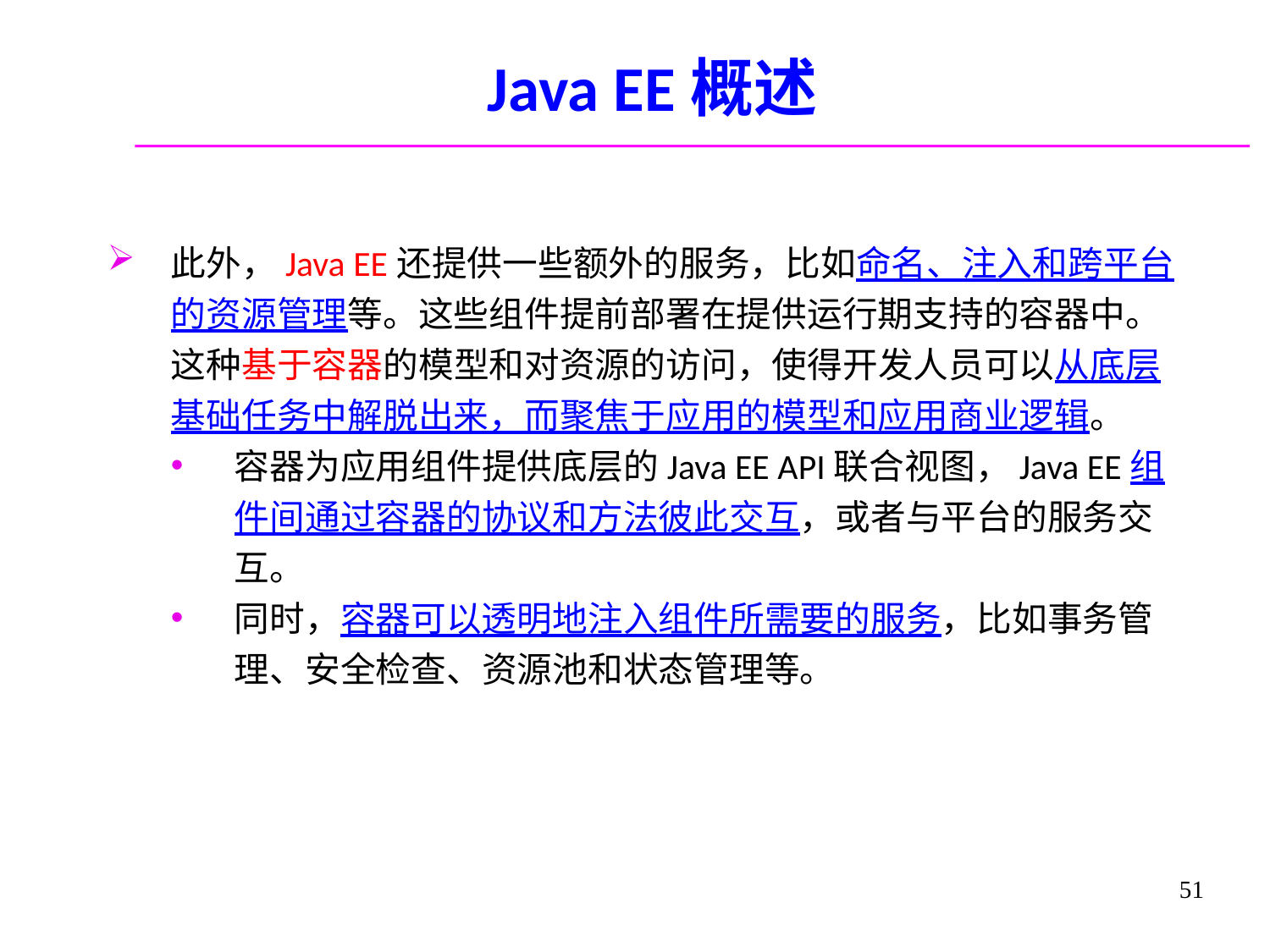

# Java EE概述
此外，Java EE还提供一些额外的服务，比如命名、注入和跨平台的资源管理等。这些组件提前部署在提供运行期支持的容器中。这种基于容器的模型和对资源的访问，使得开发人员可以从底层基础任务中解脱出来，而聚焦于应用的模型和应用商业逻辑。
容器为应用组件提供底层的Java EE API联合视图，Java EE组件间通过容器的协议和方法彼此交互，或者与平台的服务交互。
同时，容器可以透明地注入组件所需要的服务，比如事务管理、安全检查、资源池和状态管理等。
51